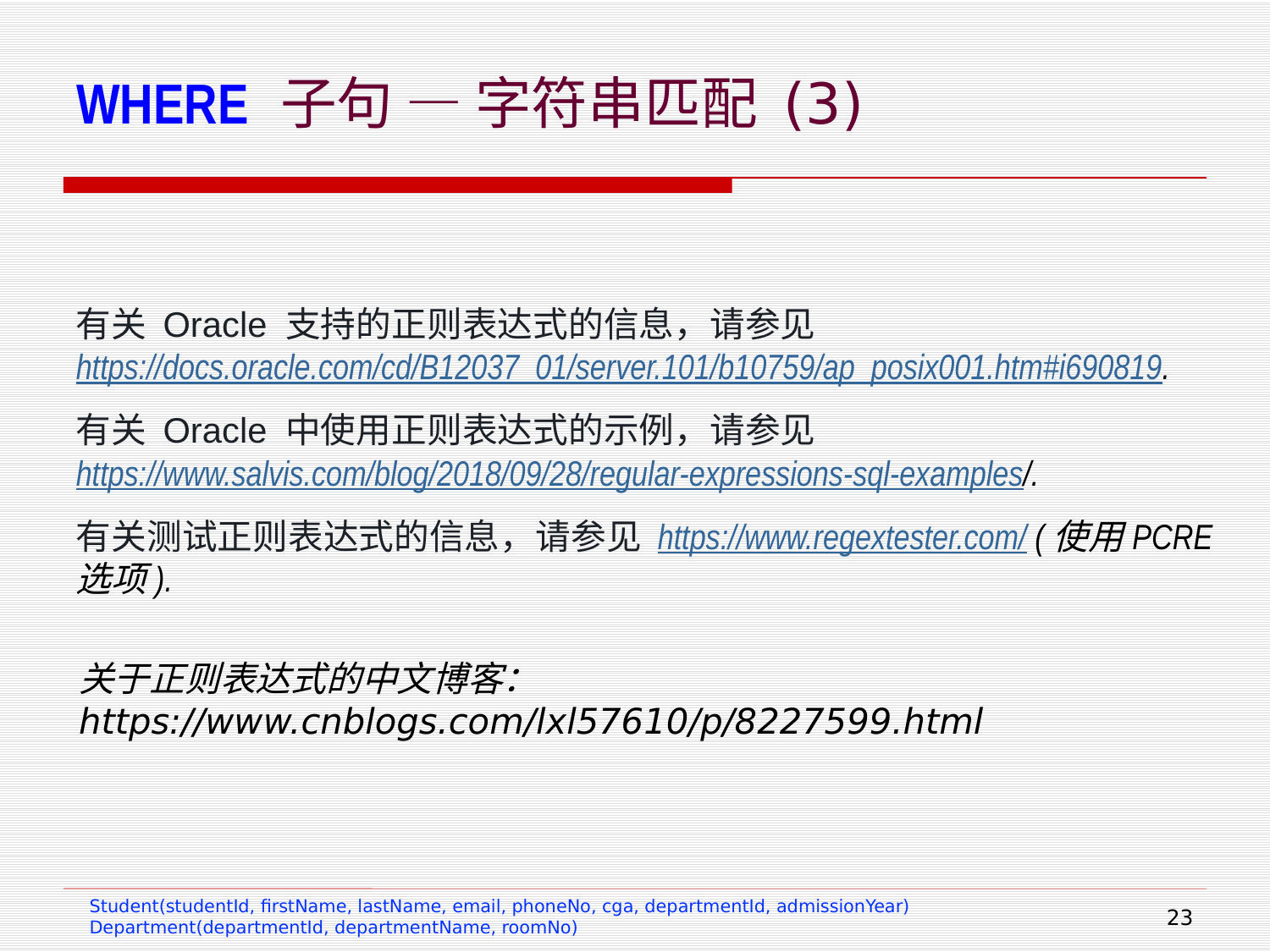

# WHERE 子句 — 字符串匹配 (3)
有关 Oracle 支持的正则表达式的信息，请参见 https://docs.oracle.com/cd/B12037_01/server.101/b10759/ap_posix001.htm#i690819.
有关 Oracle 中使用正则表达式的示例，请参见https://www.salvis.com/blog/2018/09/28/regular-expressions-sql-examples/.
有关测试正则表达式的信息，请参见 https://www.regextester.com/ (使用PCRE 选项).
关于正则表达式的中文博客： https://www.cnblogs.com/lxl57610/p/8227599.html
Student(studentId, firstName, lastName, email, phoneNo, cga, departmentId, admissionYear)
Department(departmentId, departmentName, roomNo)
23